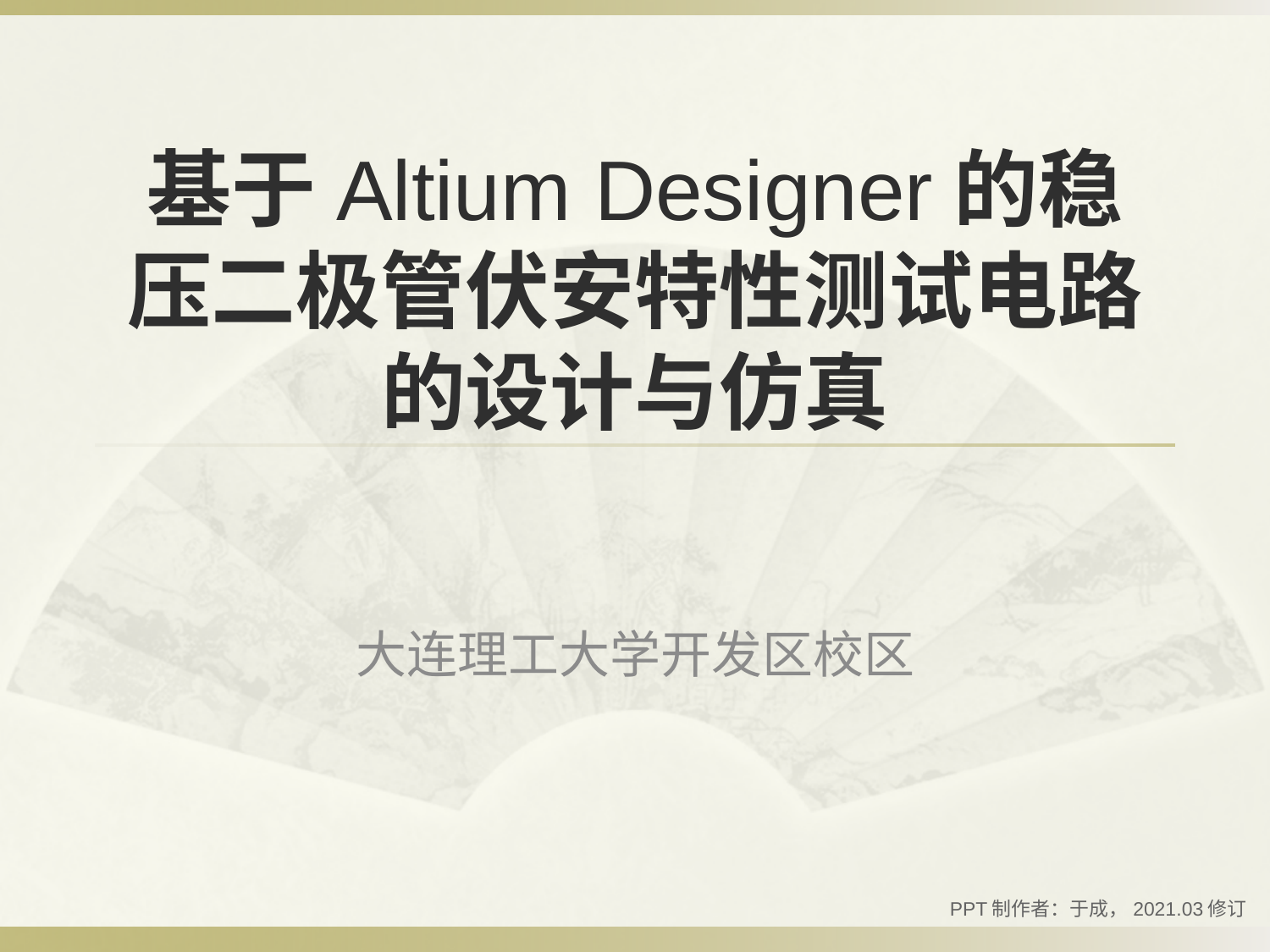

# 基于Altium Designer的稳压二极管伏安特性测试电路的设计与仿真
大连理工大学开发区校区
PPT制作者：于成，2021.03修订